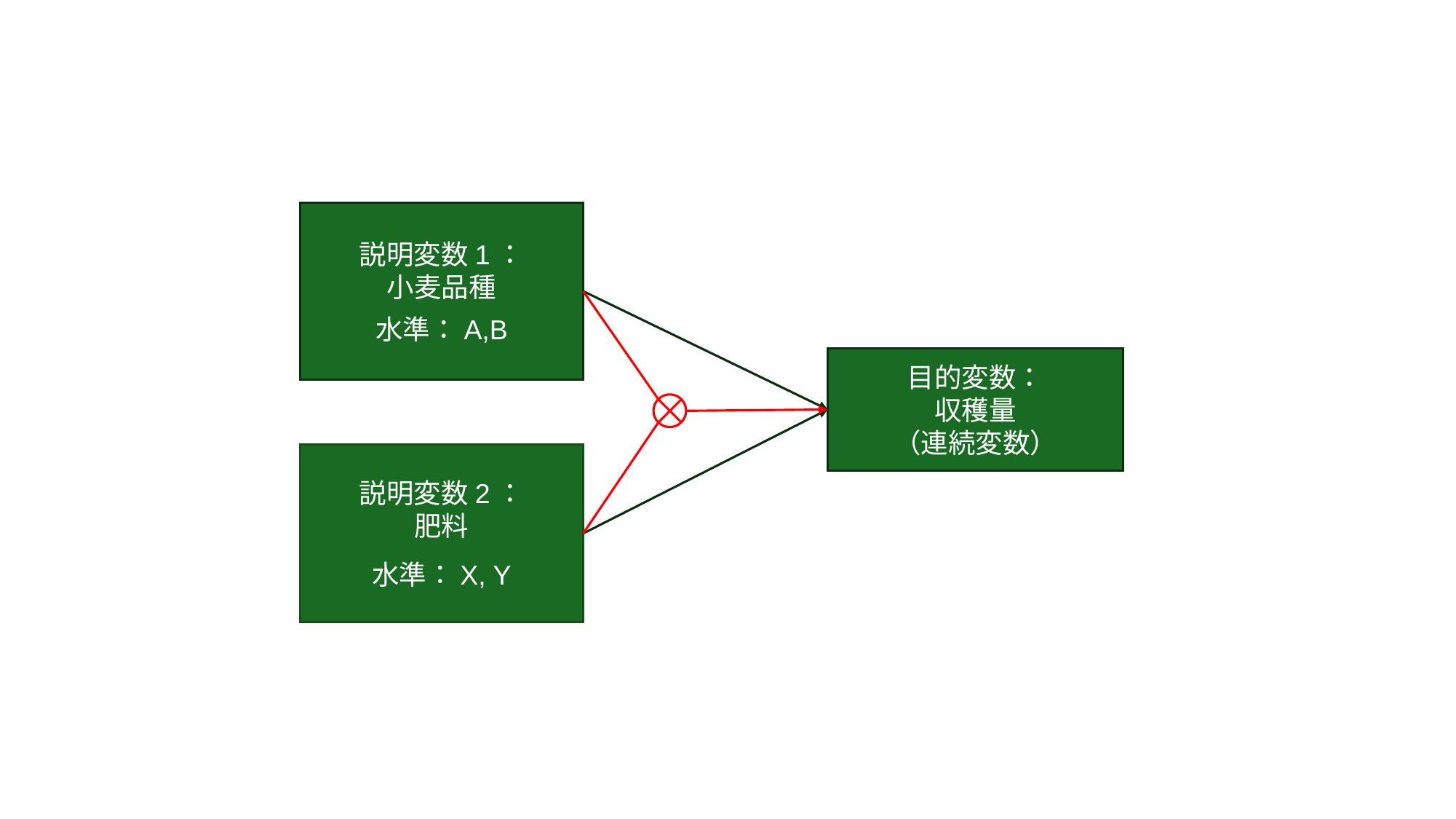

説明変数1：
小麦品種

水準：A,B
目的変数：
収穫量
（連続変数）

説明変数2：
肥料

水準：X, Y